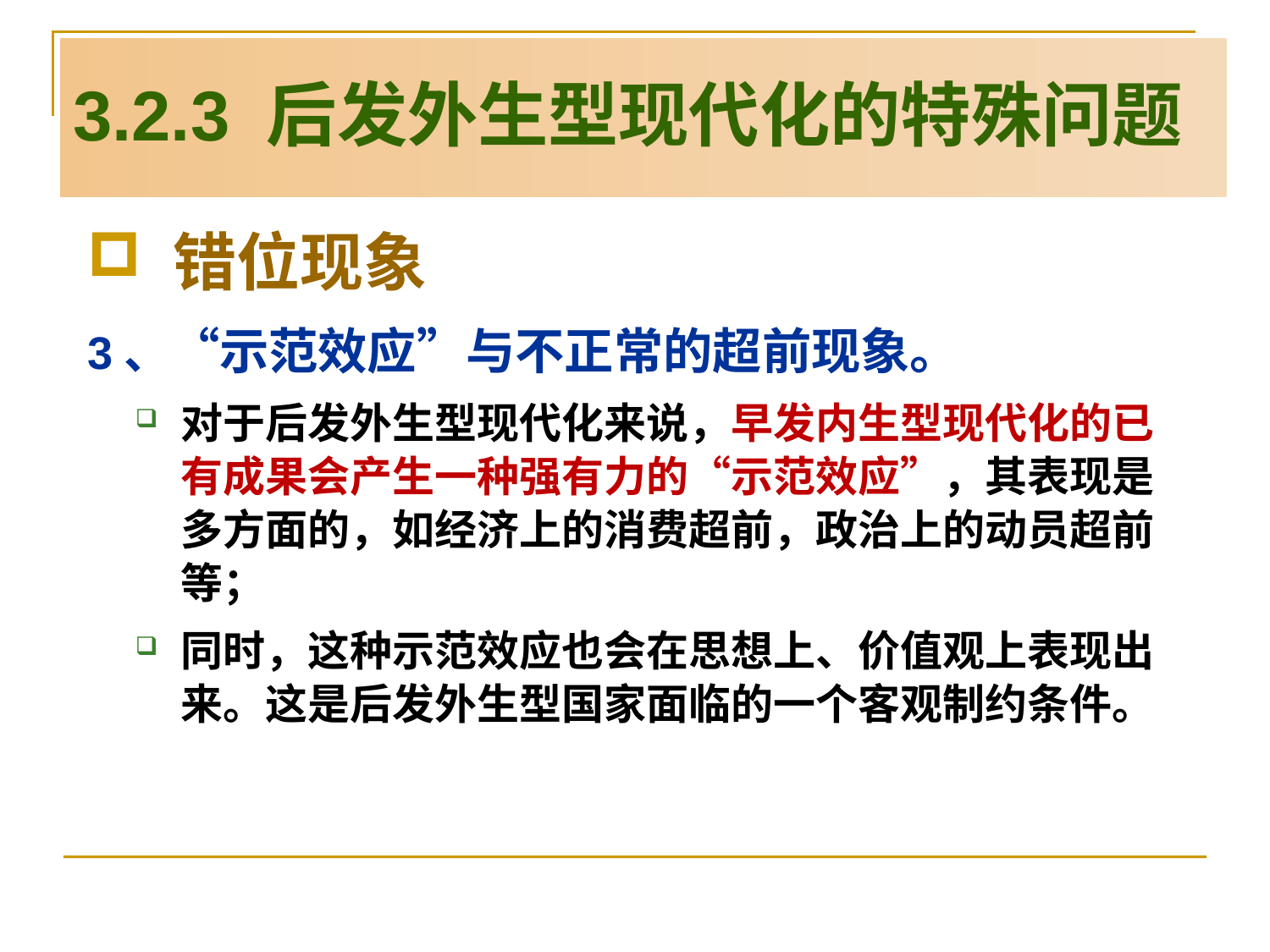

# 3.2.3 后发外生型现代化的特殊问题
 错位现象
3、“示范效应”与不正常的超前现象。
对于后发外生型现代化来说，早发内生型现代化的已有成果会产生一种强有力的“示范效应”，其表现是多方面的，如经济上的消费超前，政治上的动员超前等；
同时，这种示范效应也会在思想上、价值观上表现出来。这是后发外生型国家面临的一个客观制约条件。
55